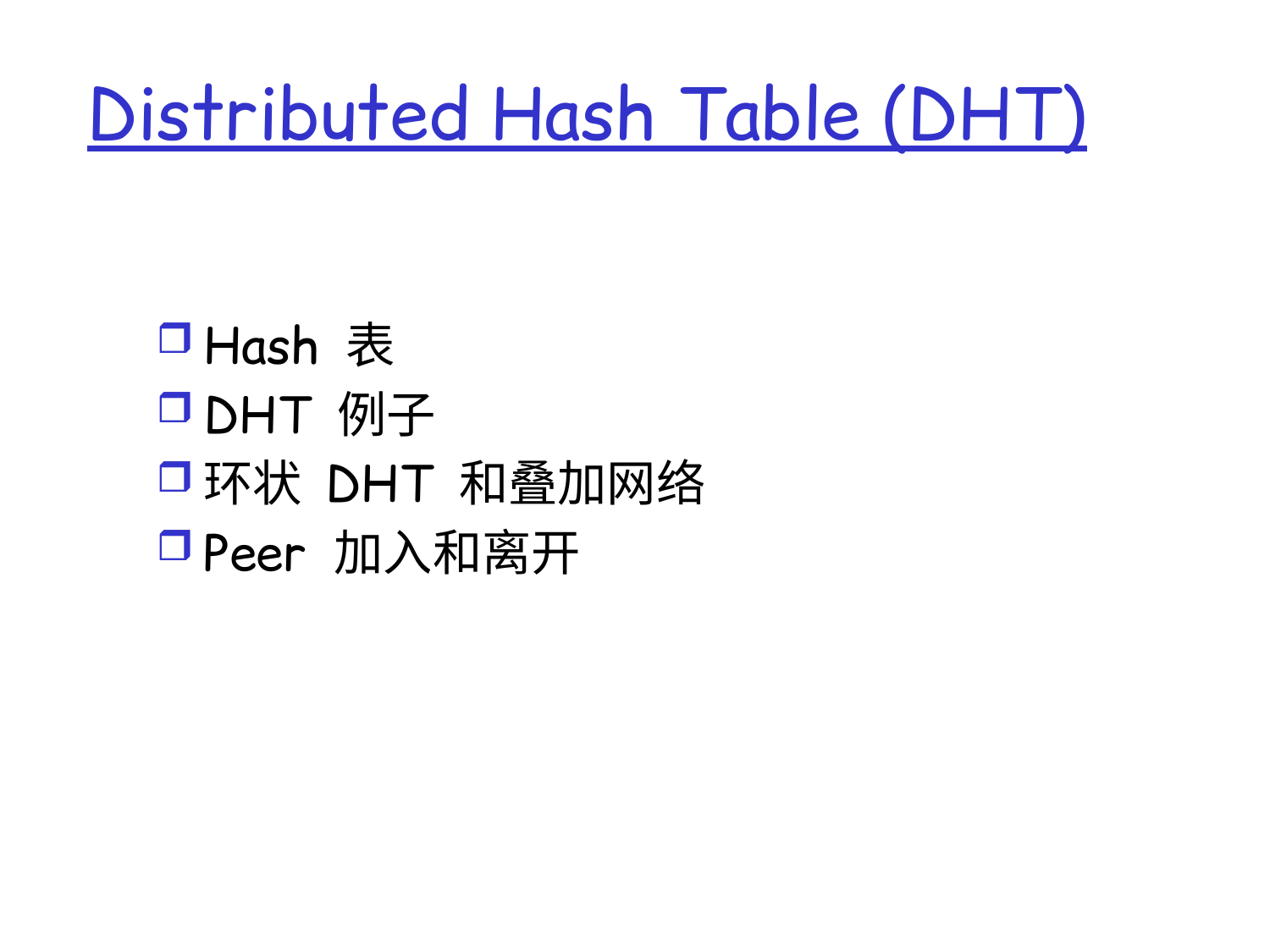

# Distributed Hash Table (DHT)
Hash 表
DHT 例子
环状 DHT 和叠加网络
Peer 加入和离开